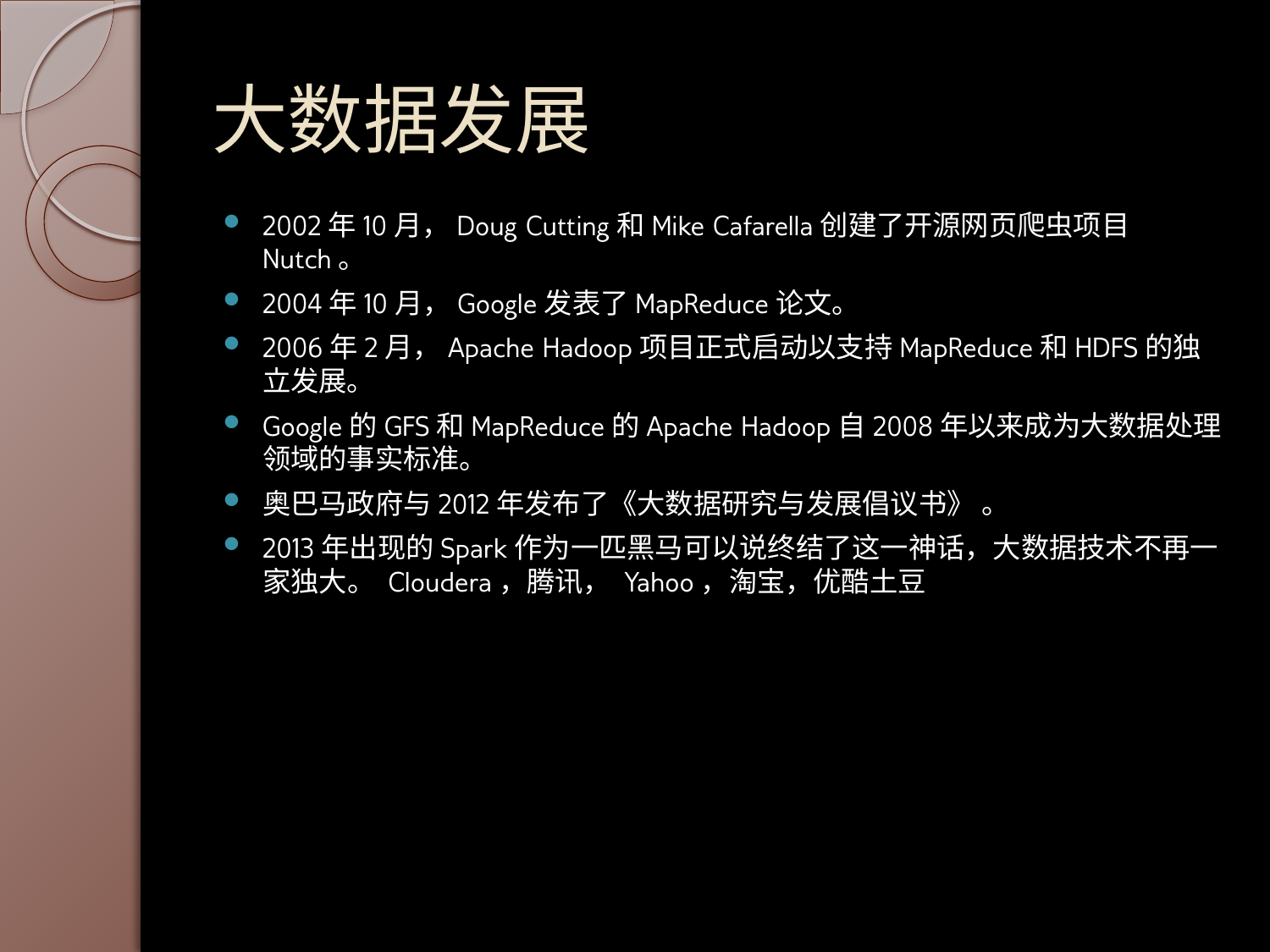

# 大数据发展
2002年10月，Doug Cutting和Mike Cafarella创建了开源网页爬虫项目Nutch。
2004年10月，Google发表了MapReduce论文。
2006年2月，Apache Hadoop项目正式启动以支持MapReduce和HDFS的独立发展。
Google的GFS和MapReduce的Apache Hadoop自2008年以来成为大数据处理领域的事实标准。
奥巴马政府与2012年发布了《大数据研究与发展倡议书》 。
2013年出现的Spark作为一匹黑马可以说终结了这一神话，大数据技术不再一家独大。 Cloudera，腾讯， Yahoo，淘宝，优酷土豆